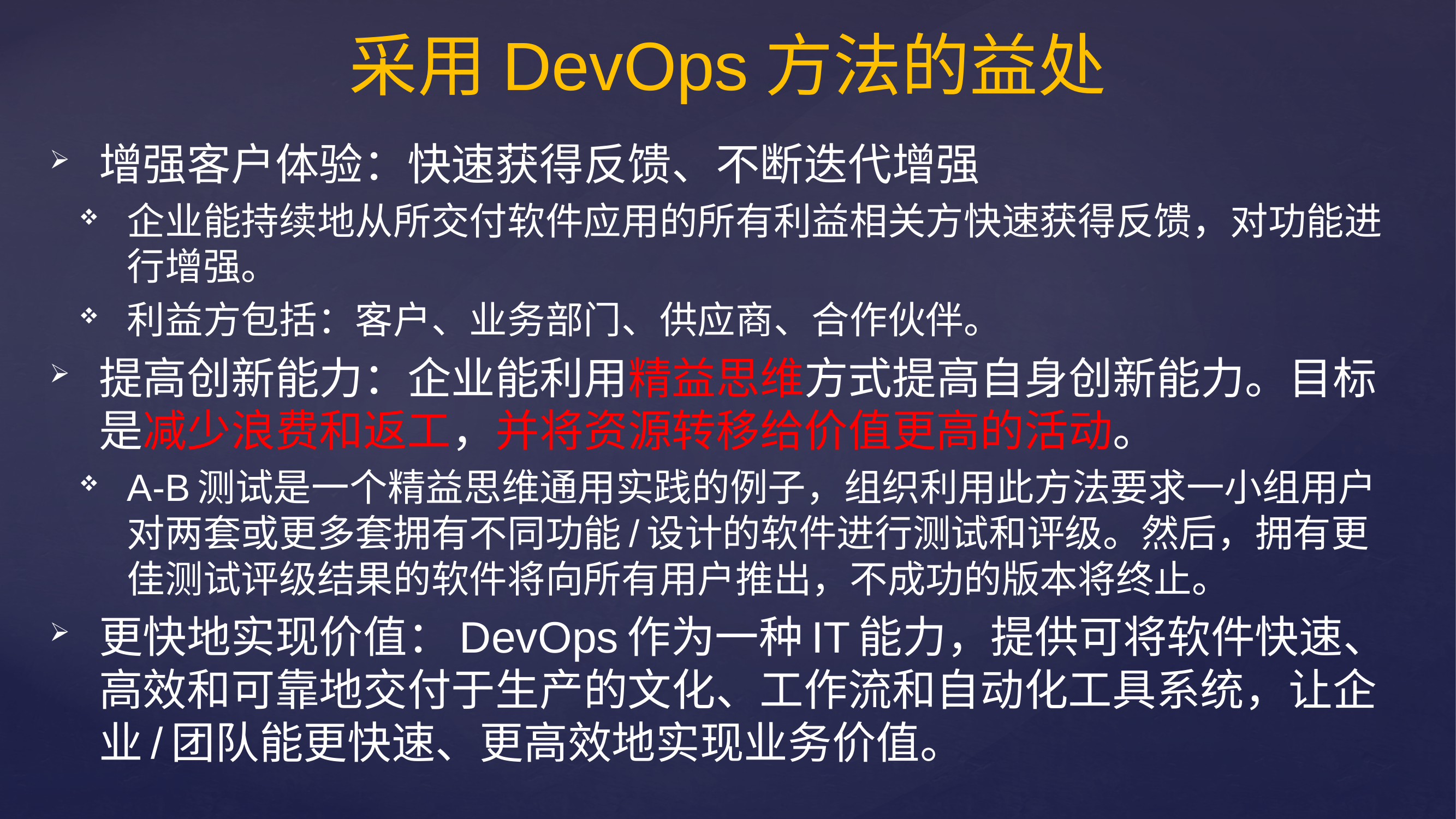

# 采用DevOps方法的益处
增强客户体验：快速获得反馈、不断迭代增强
企业能持续地从所交付软件应用的所有利益相关方快速获得反馈，对功能进行增强。
利益方包括：客户、业务部门、供应商、合作伙伴。
提高创新能力：企业能利用精益思维方式提高自身创新能力。目标是减少浪费和返工，并将资源转移给价值更高的活动。
A-B测试是一个精益思维通用实践的例子，组织利用此方法要求一小组用户对两套或更多套拥有不同功能/设计的软件进行测试和评级。然后，拥有更佳测试评级结果的软件将向所有用户推出，不成功的版本将终止。
更快地实现价值：DevOps作为一种IT能力，提供可将软件快速、高效和可靠地交付于生产的文化、工作流和自动化工具系统，让企业/团队能更快速、更高效地实现业务价值。